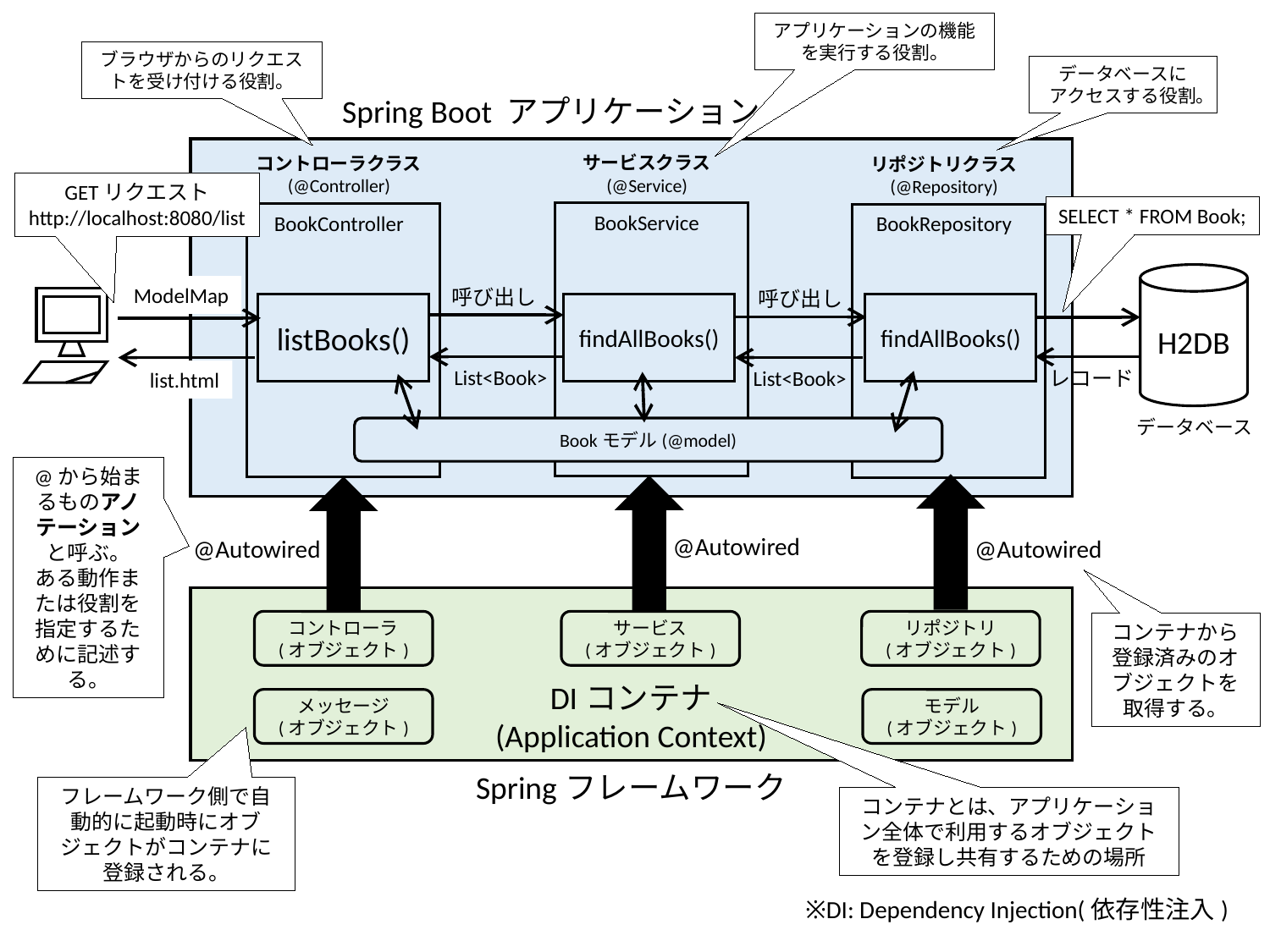

アプリケーションの機能を実行する役割。
ブラウザからのリクエストを受け付ける役割。
データベースに
アクセスする役割。
Spring Boot アプリケーション

サービスクラス
(@Service)
コントローラクラス
(@Controller)
リポジトリクラス
(@Repository)
GETリクエスト
http://localhost:8080/list
SELECT * FROM Book;

BookService

BookController

BookRepository
H2DB
ModelMap
呼び出し
呼び出し

listBooks()
findAllBooks()
findAllBooks()
List<Book>
List<Book>
レコード
list.html
データベース
Bookモデル(@model)
@から始まるものアノテーションと呼ぶ。
ある動作または役割を指定するために記述する。

@Autowired
@Autowired
@Autowired
DIコンテナ
(Application Context)
コントローラ
(オブジェクト)
サービス
(オブジェクト)
リポジトリ
(オブジェクト)
コンテナから登録済みのオブジェクトを取得する。
メッセージ
(オブジェクト)
モデル
(オブジェクト)
Springフレームワーク
フレームワーク側で自動的に起動時にオブジェクトがコンテナに登録される。
コンテナとは、アプリケーション全体で利用するオブジェクトを登録し共有するための場所
※DI: Dependency Injection(依存性注入)